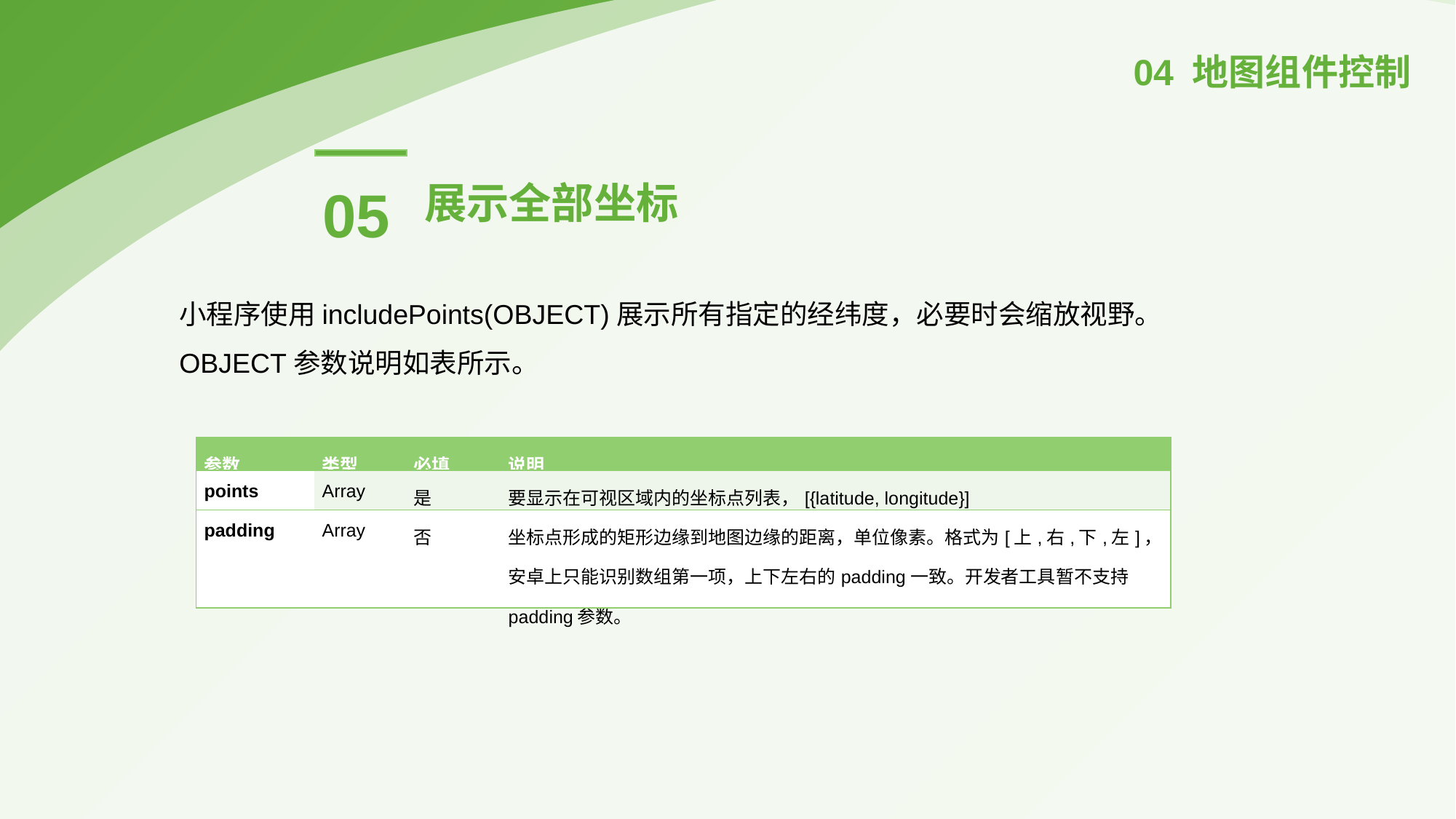

04 地图组件控制
05

展示全部坐标
小程序使用includePoints(OBJECT)展示所有指定的经纬度，必要时会缩放视野。
OBJECT参数说明如表所示。

| 参数 | 类型 | 必填 | 说明 |
| --- | --- | --- | --- |
| points | Array | 是 | 要显示在可视区域内的坐标点列表，[{latitude, longitude}] |
| padding | Array | 否 | 坐标点形成的矩形边缘到地图边缘的距离，单位像素。格式为[上,右,下,左]，安卓上只能识别数组第一项，上下左右的padding一致。开发者工具暂不支持padding参数。 |